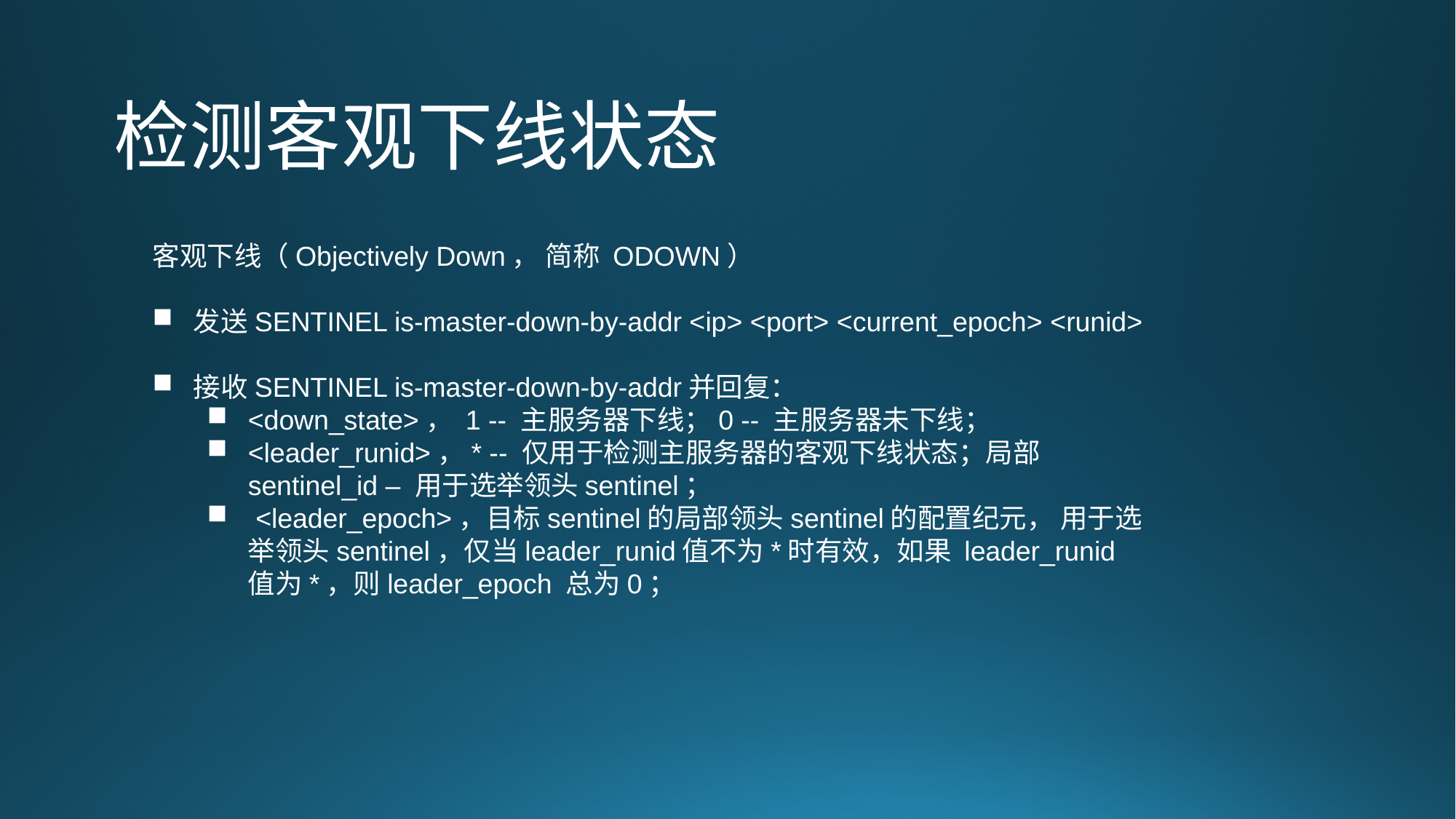

检测客观下线状态
客观下线（Objectively Down， 简称 ODOWN）

发送SENTINEL is-master-down-by-addr <ip> <port> <current_epoch> <runid>

接收SENTINEL is-master-down-by-addr并回复：
<down_state>， 1 -- 主服务器下线；0 -- 主服务器未下线；
<leader_runid>，* -- 仅用于检测主服务器的客观下线状态；局部 sentinel_id – 用于选举领头sentinel；
 <leader_epoch>，目标sentinel的局部领头sentinel的配置纪元， 用于选举领头sentinel，仅当leader_runid值不为*时有效，如果 leader_runid值为*，则leader_epoch 总为0；